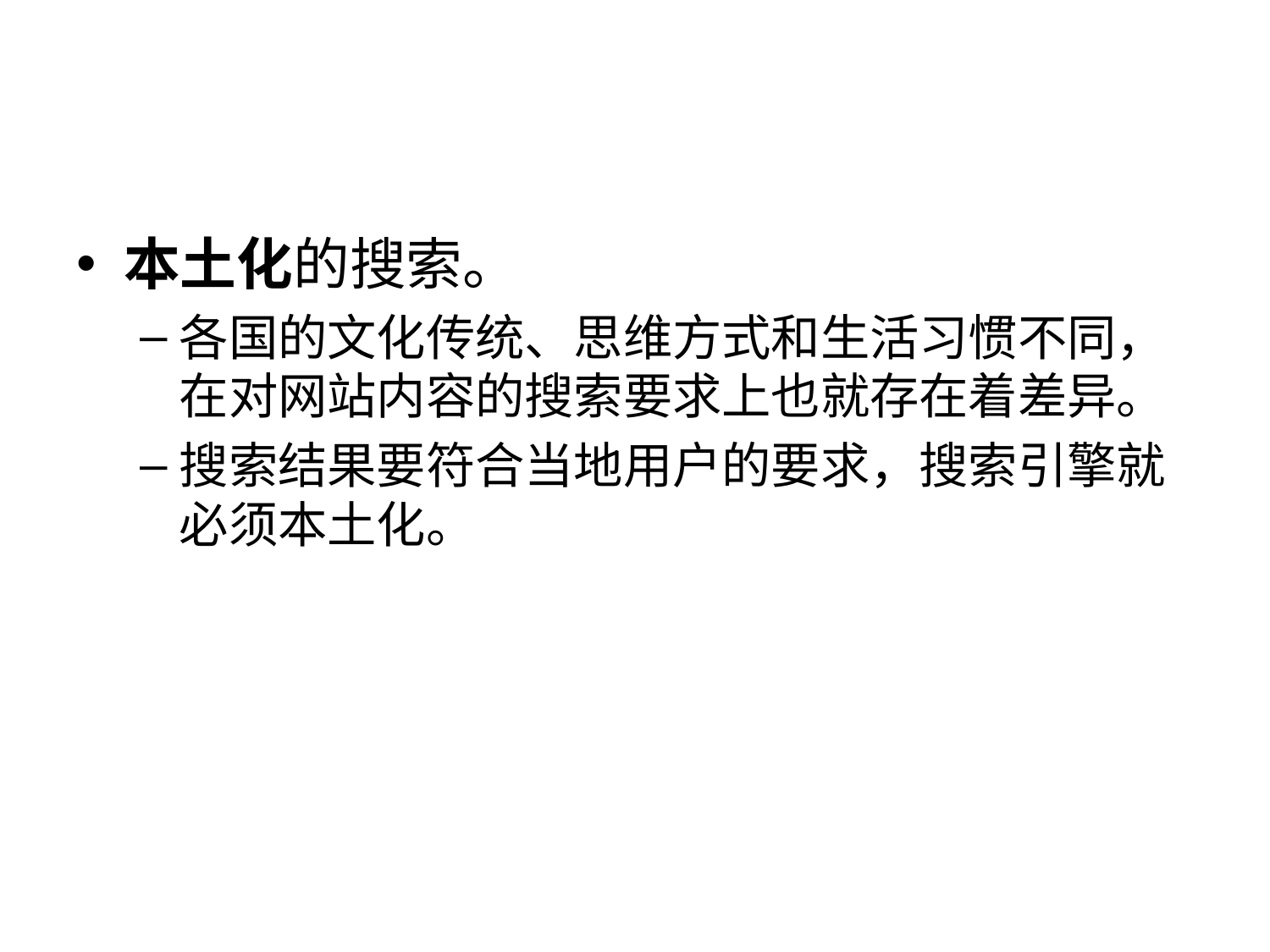

本土化的搜索。
各国的文化传统、思维方式和生活习惯不同，在对网站内容的搜索要求上也就存在着差异。
搜索结果要符合当地用户的要求，搜索引擎就必须本土化。